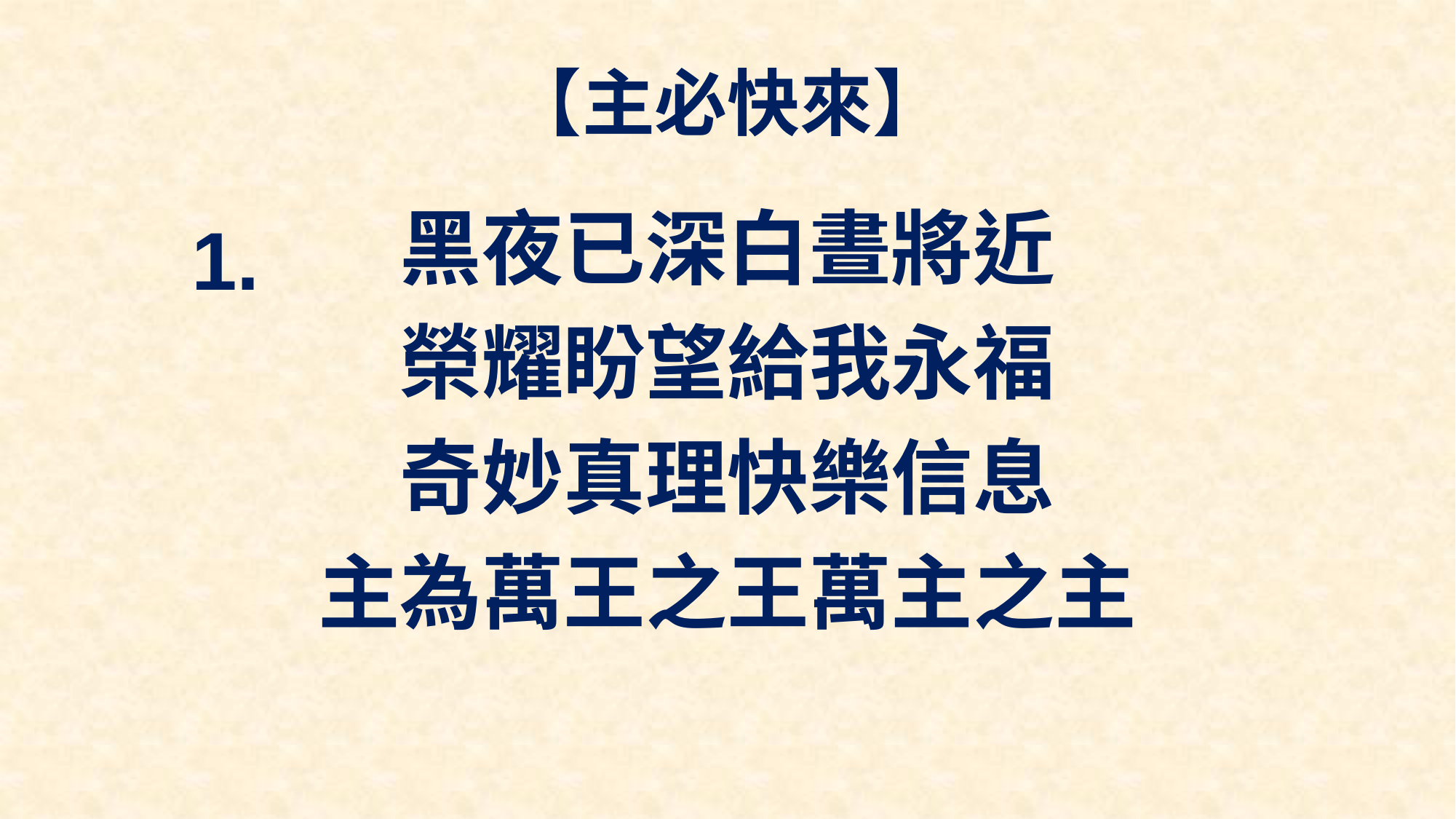

# 【主必快來】
黑夜已深白晝將近
榮耀盼望給我永福
奇妙真理快樂信息
主為萬王之王萬主之主
1.